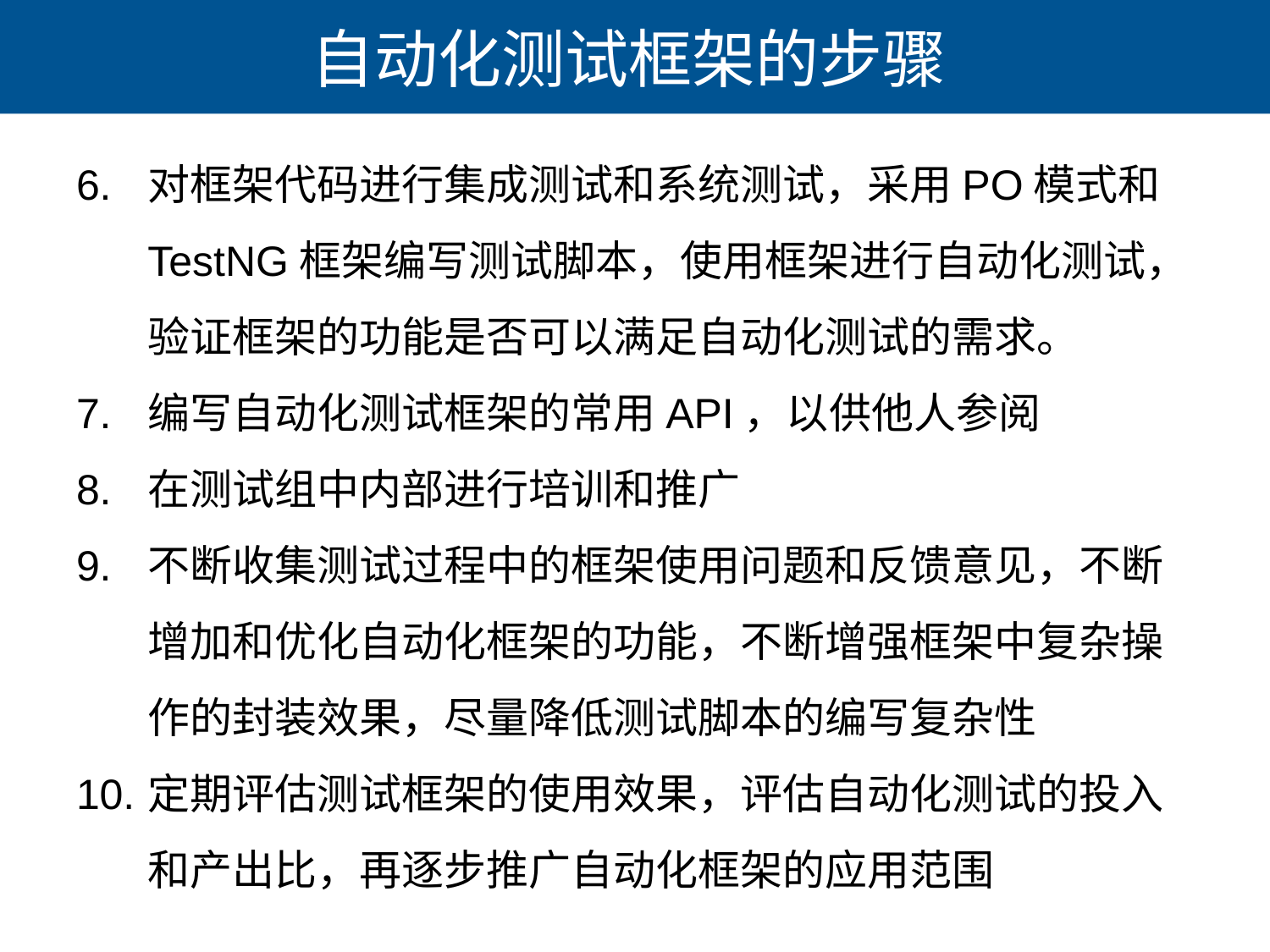

# 自动化测试框架的步骤
对框架代码进行集成测试和系统测试，采用PO模式和TestNG框架编写测试脚本，使用框架进行自动化测试，验证框架的功能是否可以满足自动化测试的需求。
编写自动化测试框架的常用API，以供他人参阅
在测试组中内部进行培训和推广
不断收集测试过程中的框架使用问题和反馈意见，不断增加和优化自动化框架的功能，不断增强框架中复杂操作的封装效果，尽量降低测试脚本的编写复杂性
定期评估测试框架的使用效果，评估自动化测试的投入和产出比，再逐步推广自动化框架的应用范围